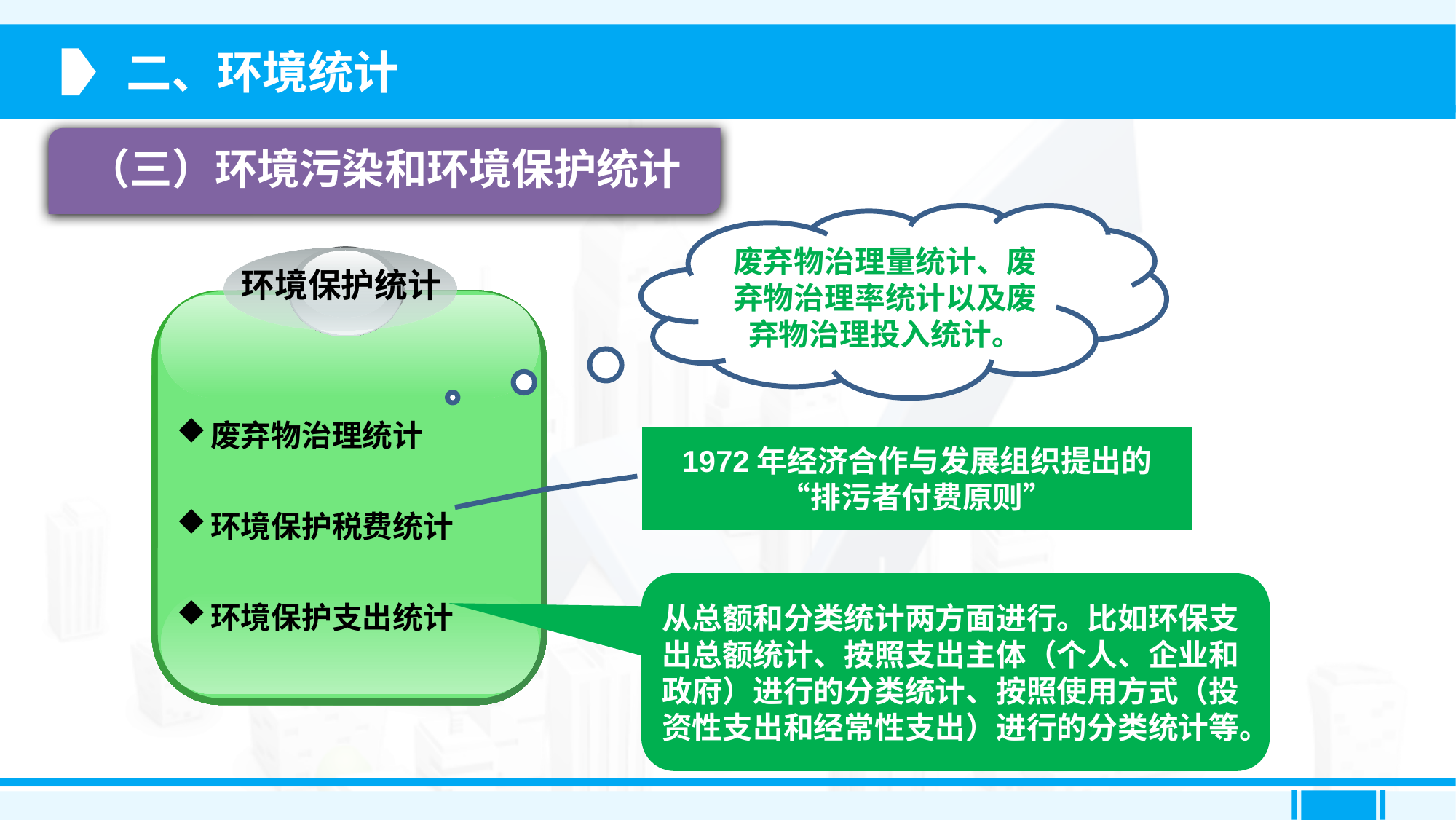

二、环境统计

（三）环境污染和环境保护统计
废弃物治理量统计、废弃物治理率统计以及废弃物治理投入统计。

环境保护统计

废弃物治理统计
环境保护税费统计
环境保护支出统计

1972年经济合作与发展组织提出的“排污者付费原则”
从总额和分类统计两方面进行。比如环保支出总额统计、按照支出主体（个人、企业和政府）进行的分类统计、按照使用方式（投资性支出和经常性支出）进行的分类统计等。